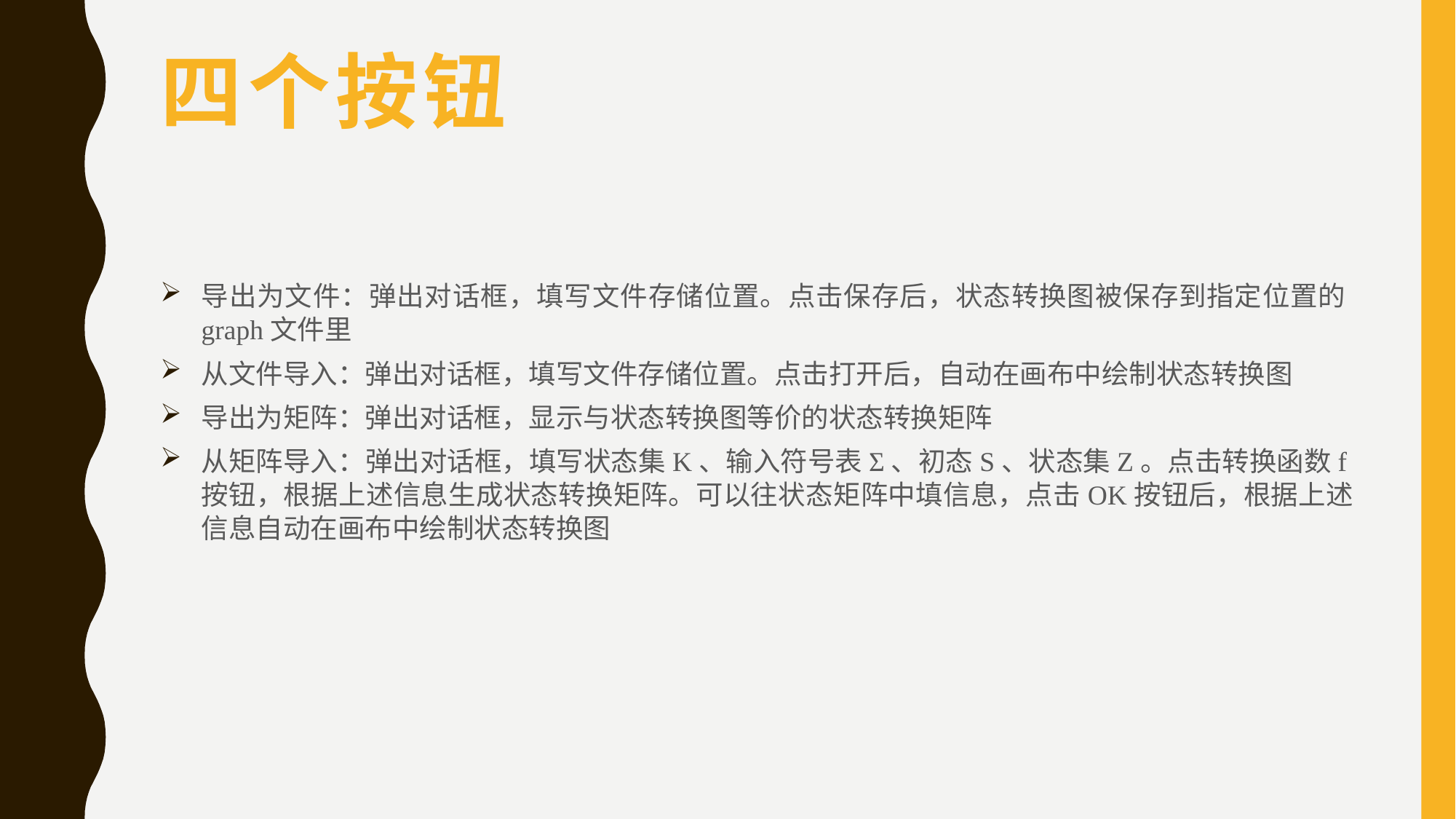

# 四个按钮
导出为文件：弹出对话框，填写文件存储位置。点击保存后，状态转换图被保存到指定位置的graph文件里
从文件导入：弹出对话框，填写文件存储位置。点击打开后，自动在画布中绘制状态转换图
导出为矩阵：弹出对话框，显示与状态转换图等价的状态转换矩阵
从矩阵导入：弹出对话框，填写状态集K、输入符号表Σ、初态S、状态集Z。点击转换函数f按钮，根据上述信息生成状态转换矩阵。可以往状态矩阵中填信息，点击OK按钮后，根据上述信息自动在画布中绘制状态转换图